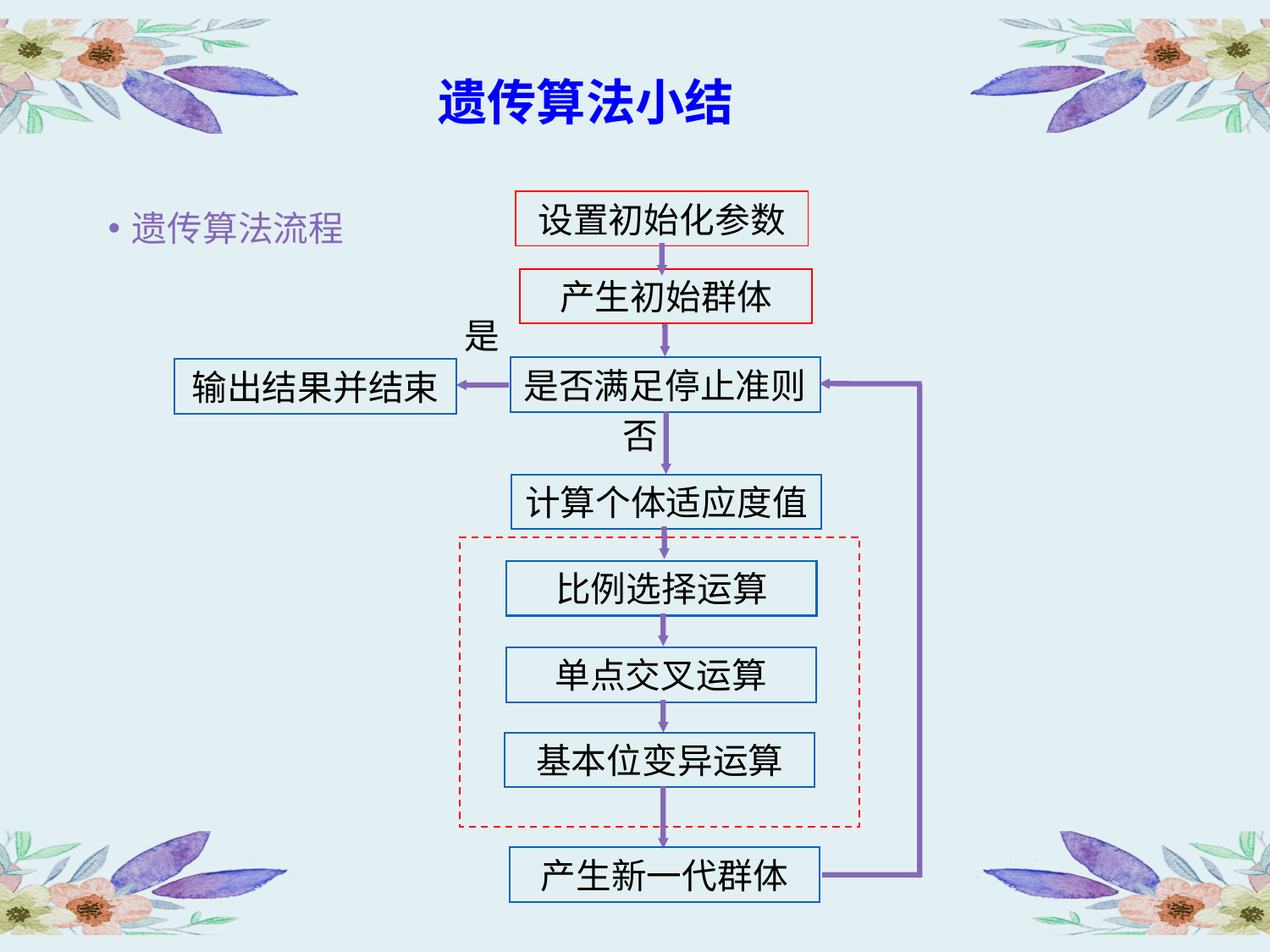

# 遗传算法小结
遗传算法流程
设置初始化参数

产生初始群体
是

是否满足停止准则
输出结果并结束

否

计算个体适应度值

比例选择运算

单点交叉运算

基本位变异运算

产生新一代群体